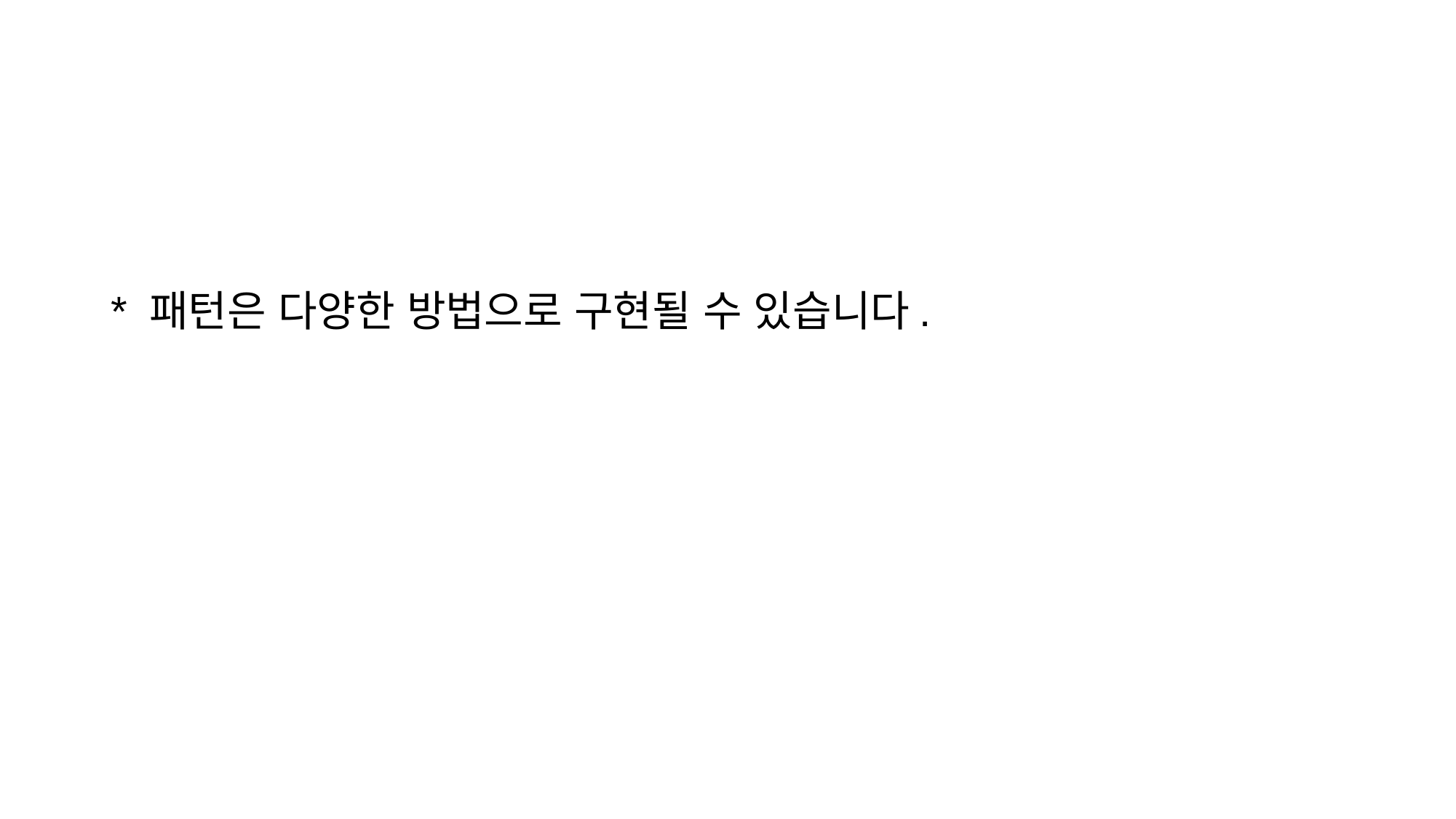

#

* 패턴은 다양한 방법으로 구현될 수 있습니다.